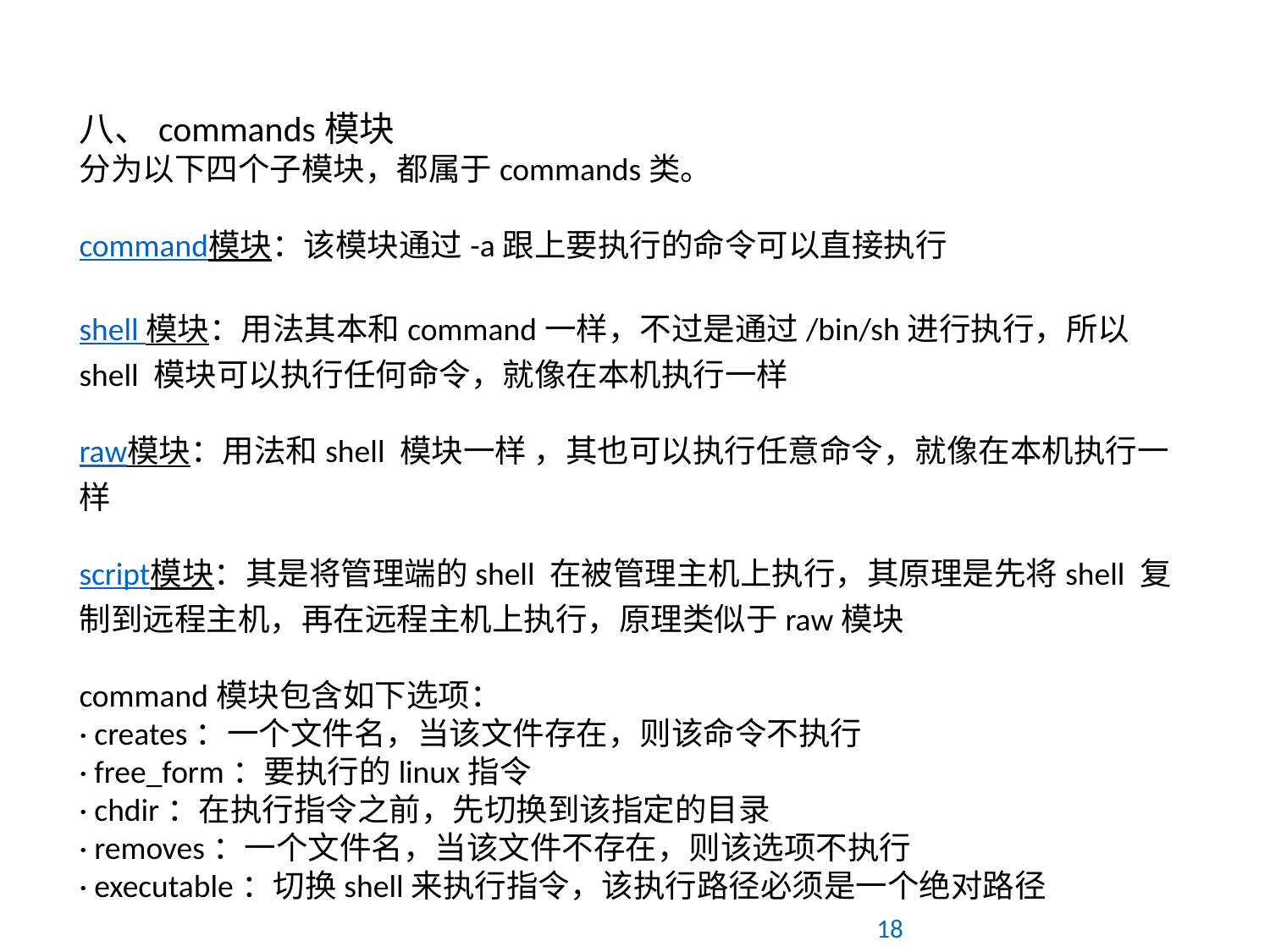

八、commands模块
分为以下四个子模块，都属于commands类。

command模块：该模块通过-a跟上要执行的命令可以直接执行

shell 模块：用法其本和command一样，不过是通过/bin/sh进行执行，所以shell 模块可以执行任何命令，就像在本机执行一样

raw模块：用法和shell 模块一样 ，其也可以执行任意命令，就像在本机执行一样

script模块：其是将管理端的shell 在被管理主机上执行，其原理是先将shell 复制到远程主机，再在远程主机上执行，原理类似于raw模块

command模块包含如下选项：
· creates：一个文件名，当该文件存在，则该命令不执行
· free_form：要执行的linux指令
· chdir：在执行指令之前，先切换到该指定的目录
· removes：一个文件名，当该文件不存在，则该选项不执行
· executable：切换shell来执行指令，该执行路径必须是一个绝对路径